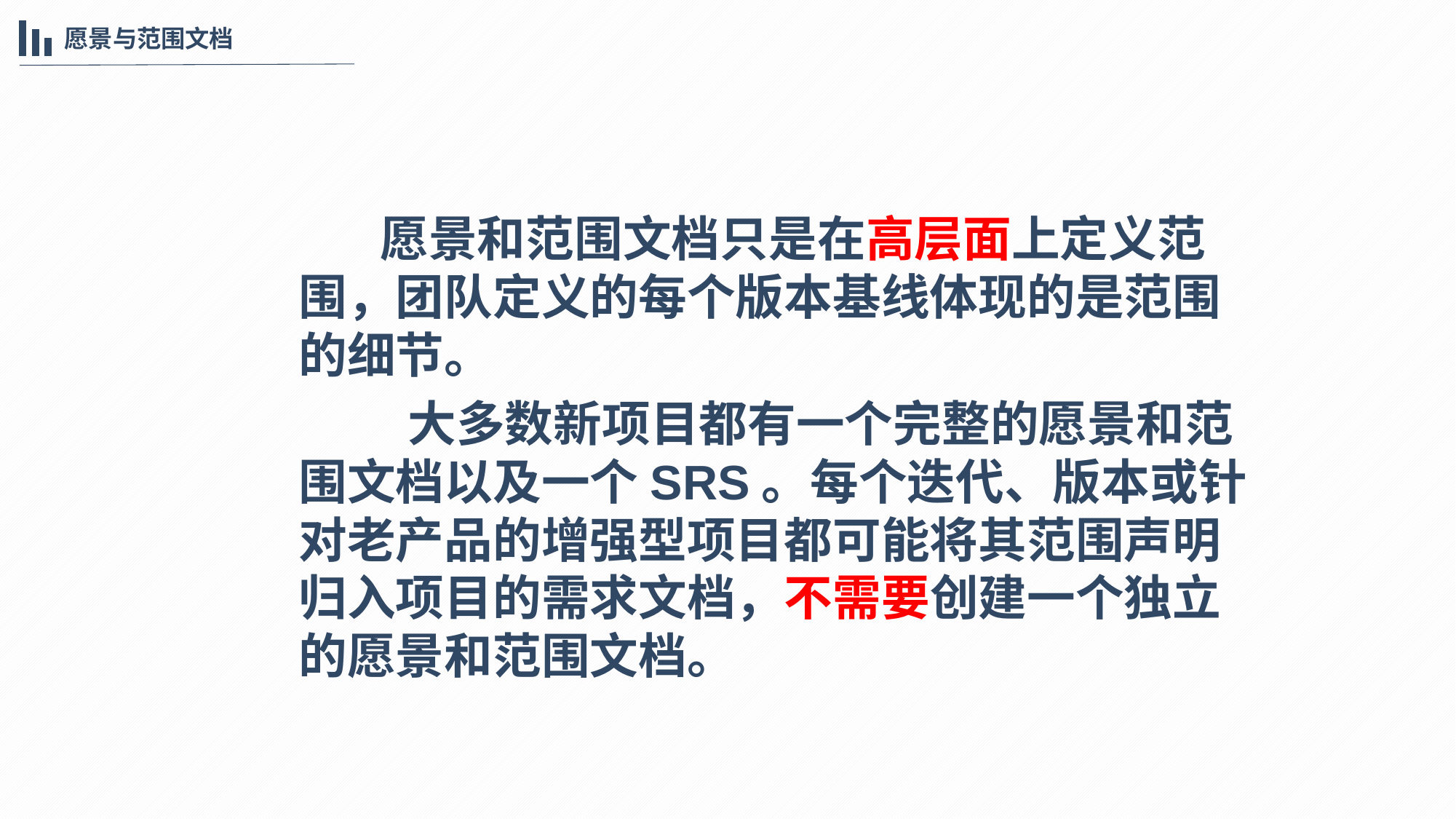

愿景与范围文档

          愿景和范围文档只是在高层面上定义范围，团队定义的每个版本基线体现的是范围的细节。
		大多数新项目都有一个完整的愿景和范围文档以及一个SRS。每个迭代、版本或针对老产品的增强型项目都可能将其范围声明归入项目的需求文档，不需要创建一个独立的愿景和范围文档。